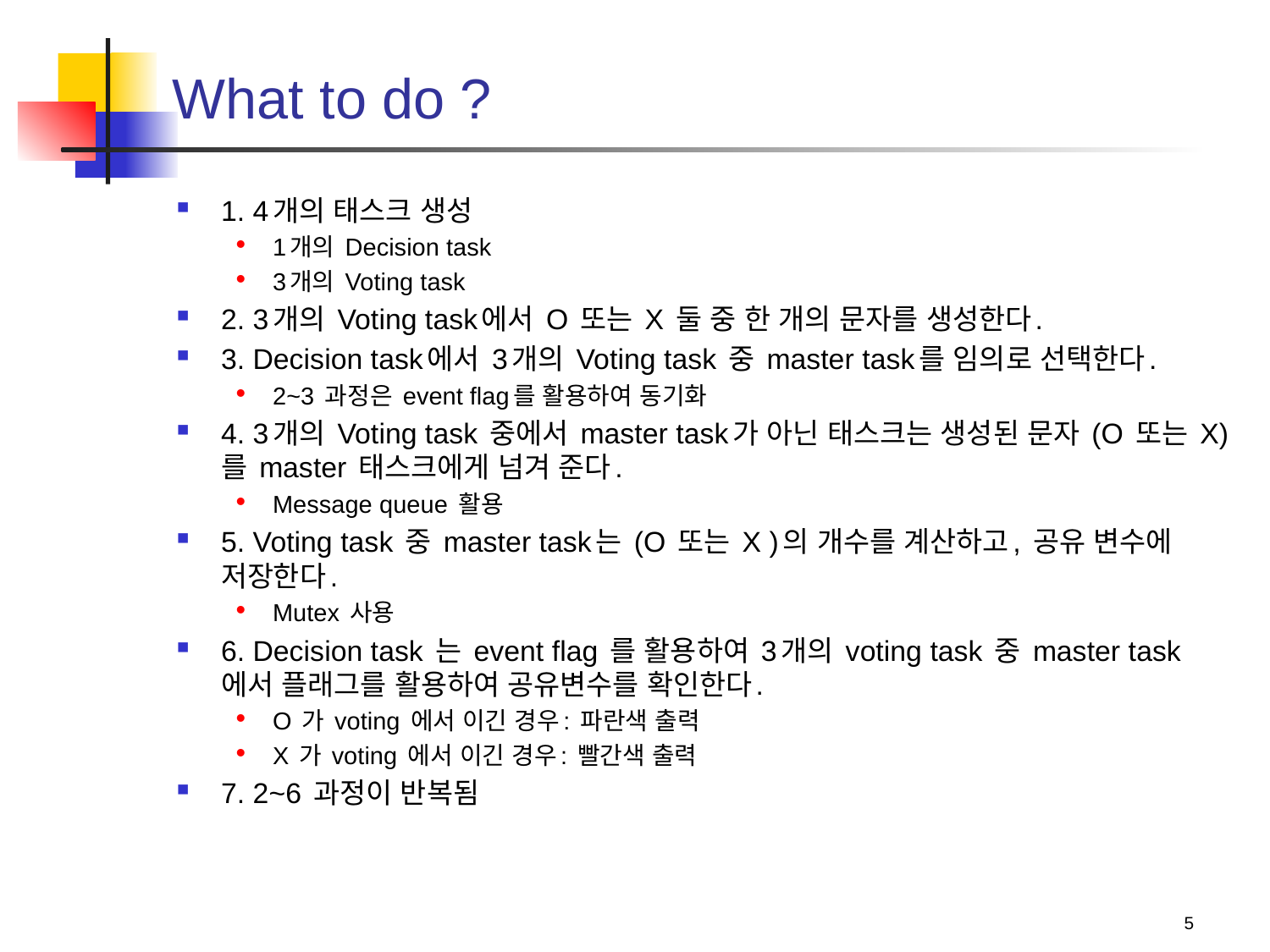

# What to do ?
1. 4개의 태스크 생성
1개의 Decision task
3개의 Voting task
2. 3개의 Voting task에서 O 또는 X 둘 중 한 개의 문자를 생성한다.
3. Decision task에서 3개의 Voting task 중 master task를 임의로 선택한다.
2~3 과정은 event flag를 활용하여 동기화
4. 3개의 Voting task 중에서 master task가 아닌 태스크는 생성된 문자 (O 또는 X)를 master 태스크에게 넘겨 준다.
Message queue 활용
5. Voting task 중 master task는 (O 또는 X )의 개수를 계산하고, 공유 변수에 저장한다.
Mutex 사용
6. Decision task 는 event flag 를 활용하여 3개의 voting task 중 master task 에서 플래그를 활용하여 공유변수를 확인한다.
O 가 voting 에서 이긴 경우: 파란색 출력
X 가 voting 에서 이긴 경우: 빨간색 출력
7. 2~6 과정이 반복됨
5